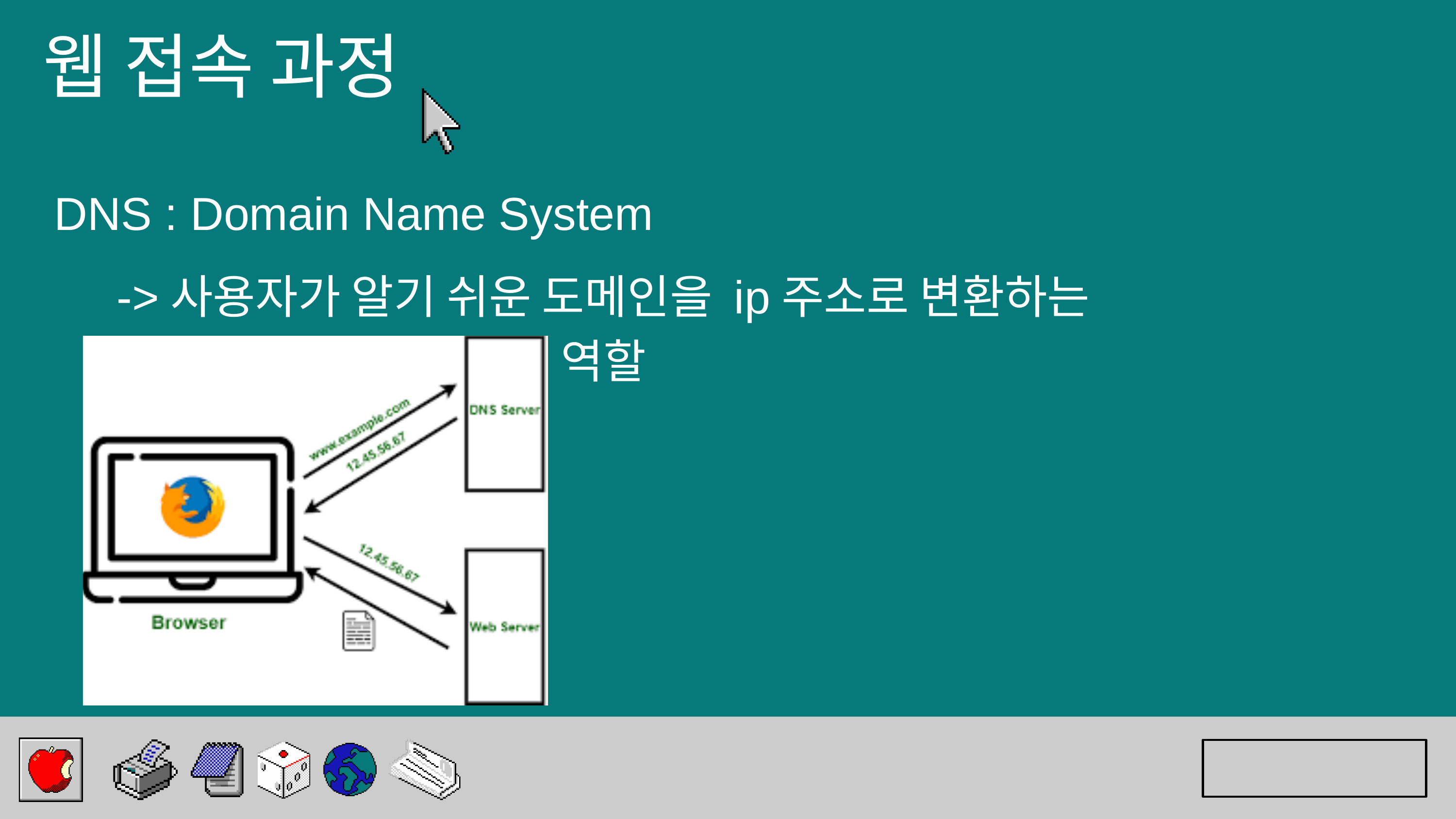

웹 접속 과정

DNS : Domain Name System
->사용자가 알기 쉬운 도메인을 ip주소로 변환하는 역할

Back to Agenda Page